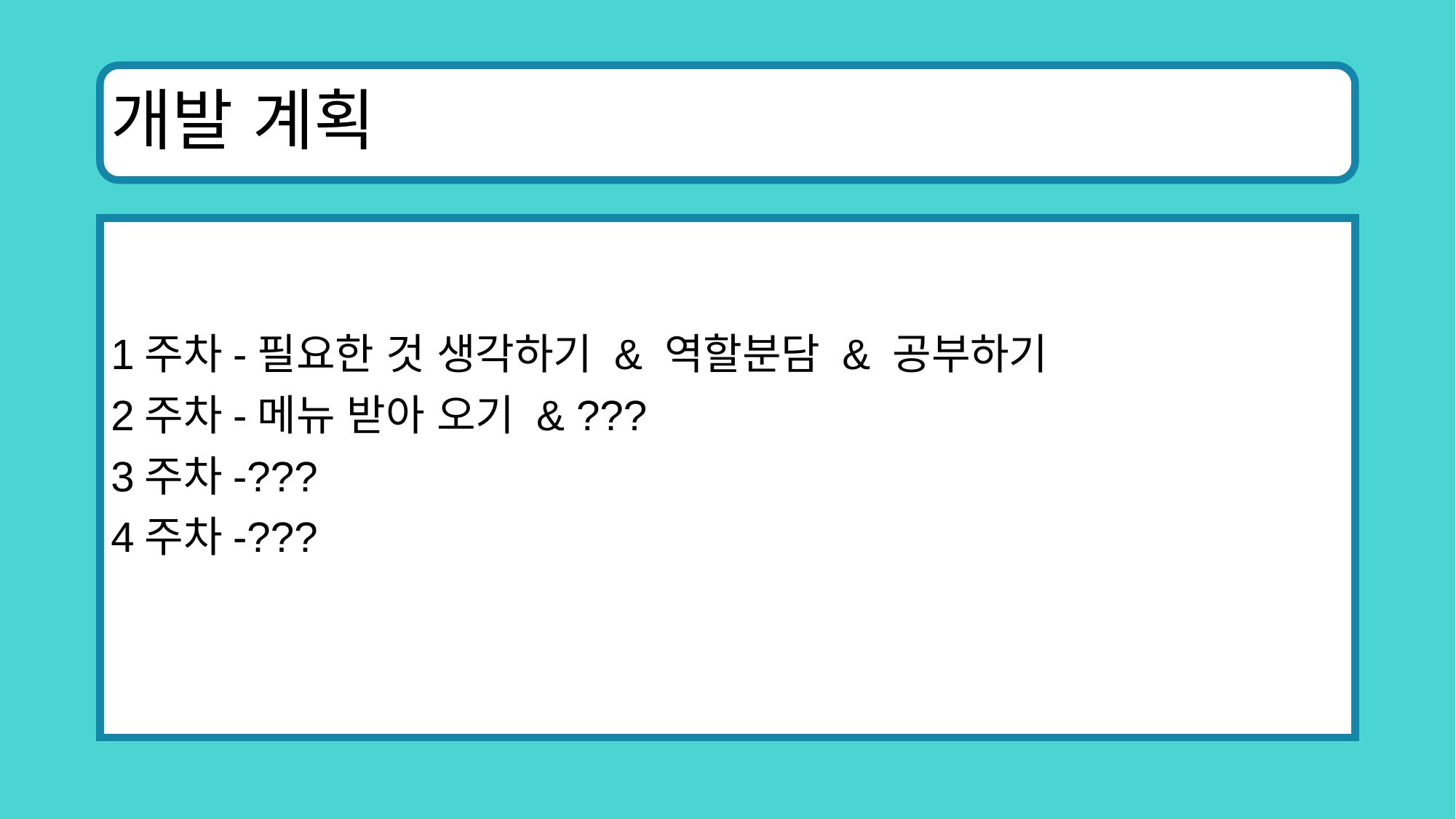

# 개발 계획

1주차-필요한 것 생각하기 & 역할분담 & 공부하기
2주차-메뉴 받아 오기 & ???
3주차-???
4주차-???